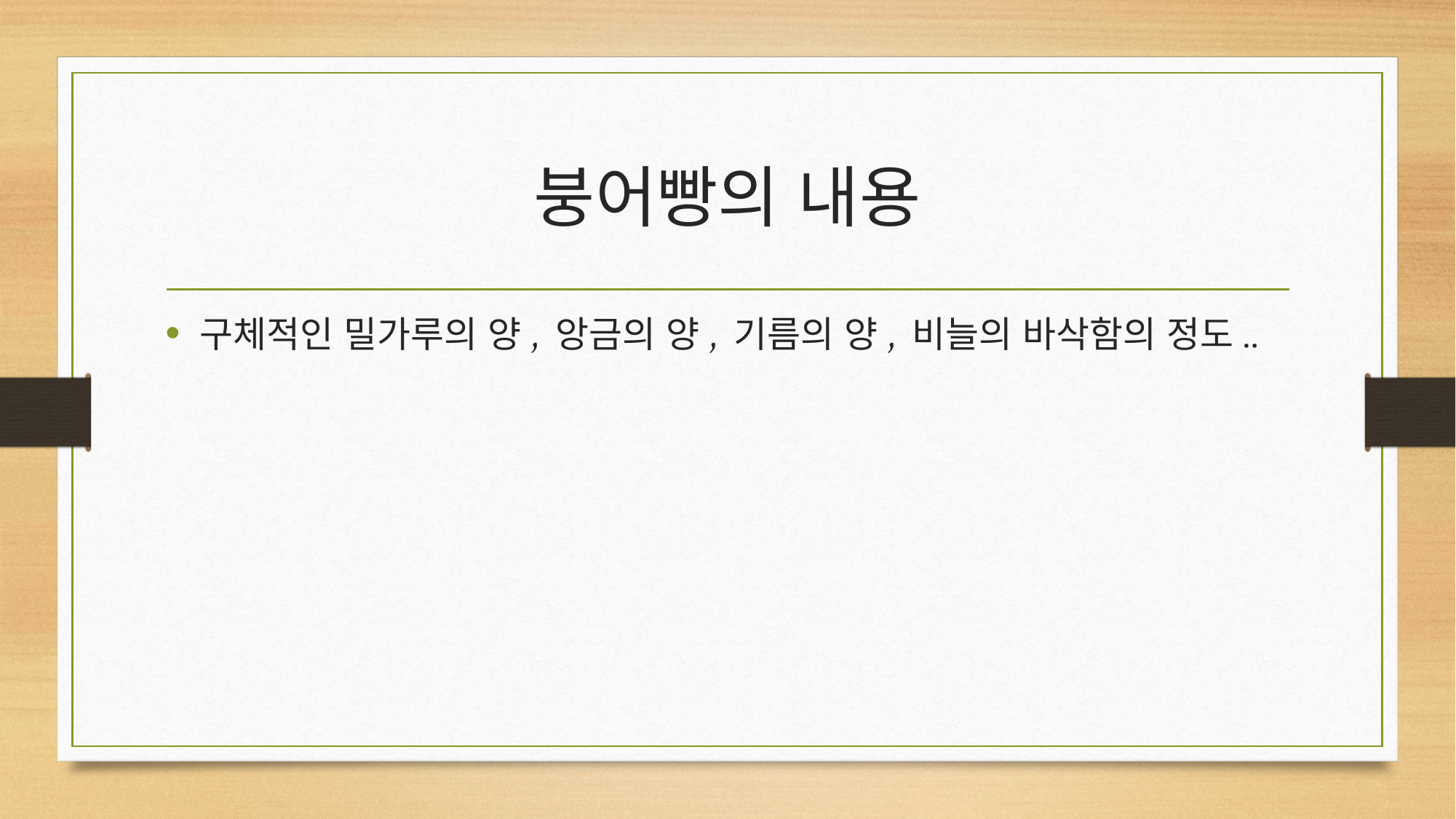

# 붕어빵의 내용
구체적인 밀가루의 양, 앙금의 양, 기름의 양, 비늘의 바삭함의 정도..